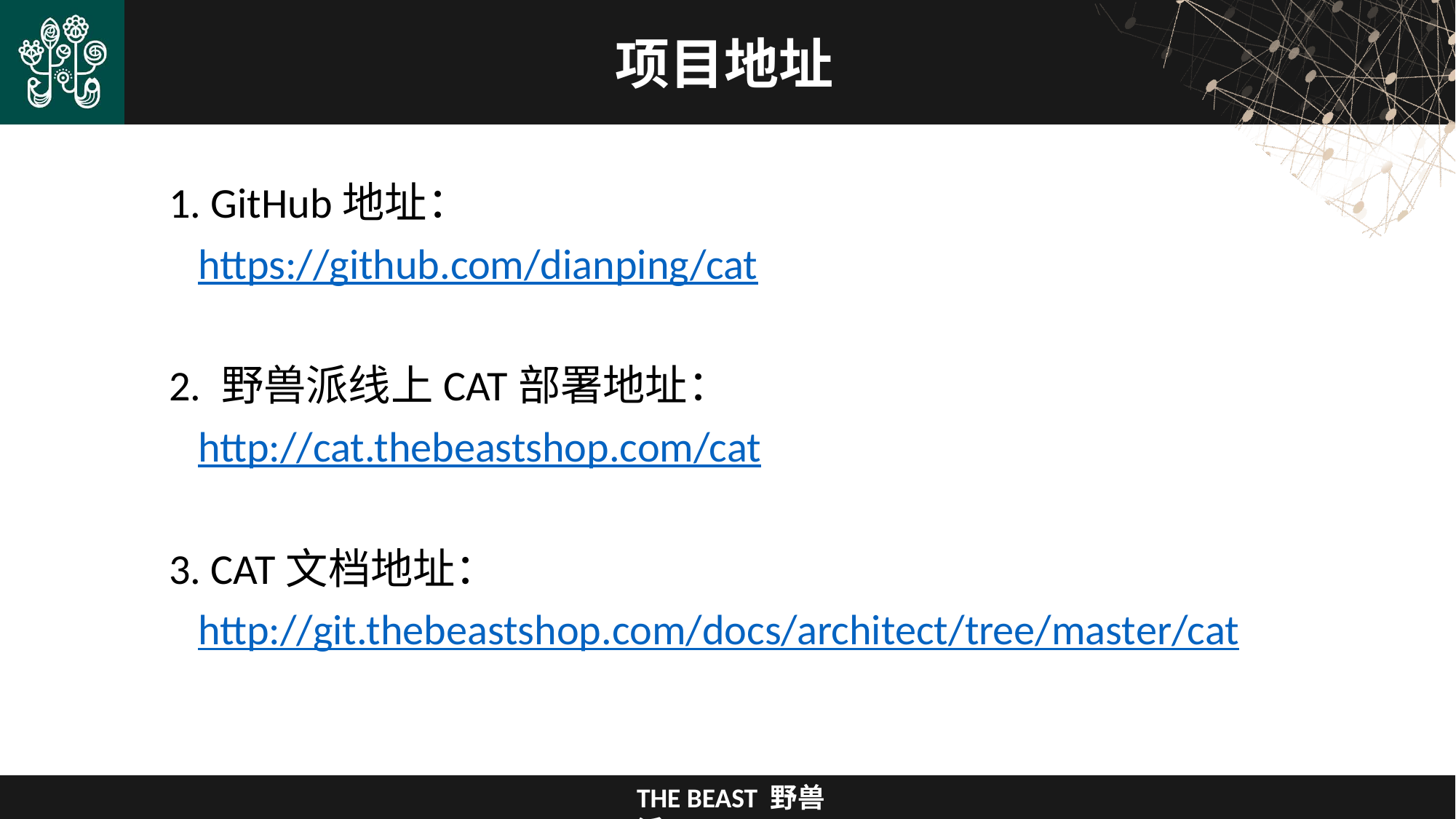

# 项目地址
1. GitHub地址：
   https://github.com/dianping/cat

2. 野兽派线上CAT部署地址：
   http://cat.thebeastshop.com/cat

3. CAT文档地址：
   http://git.thebeastshop.com/docs/architect/tree/master/cat